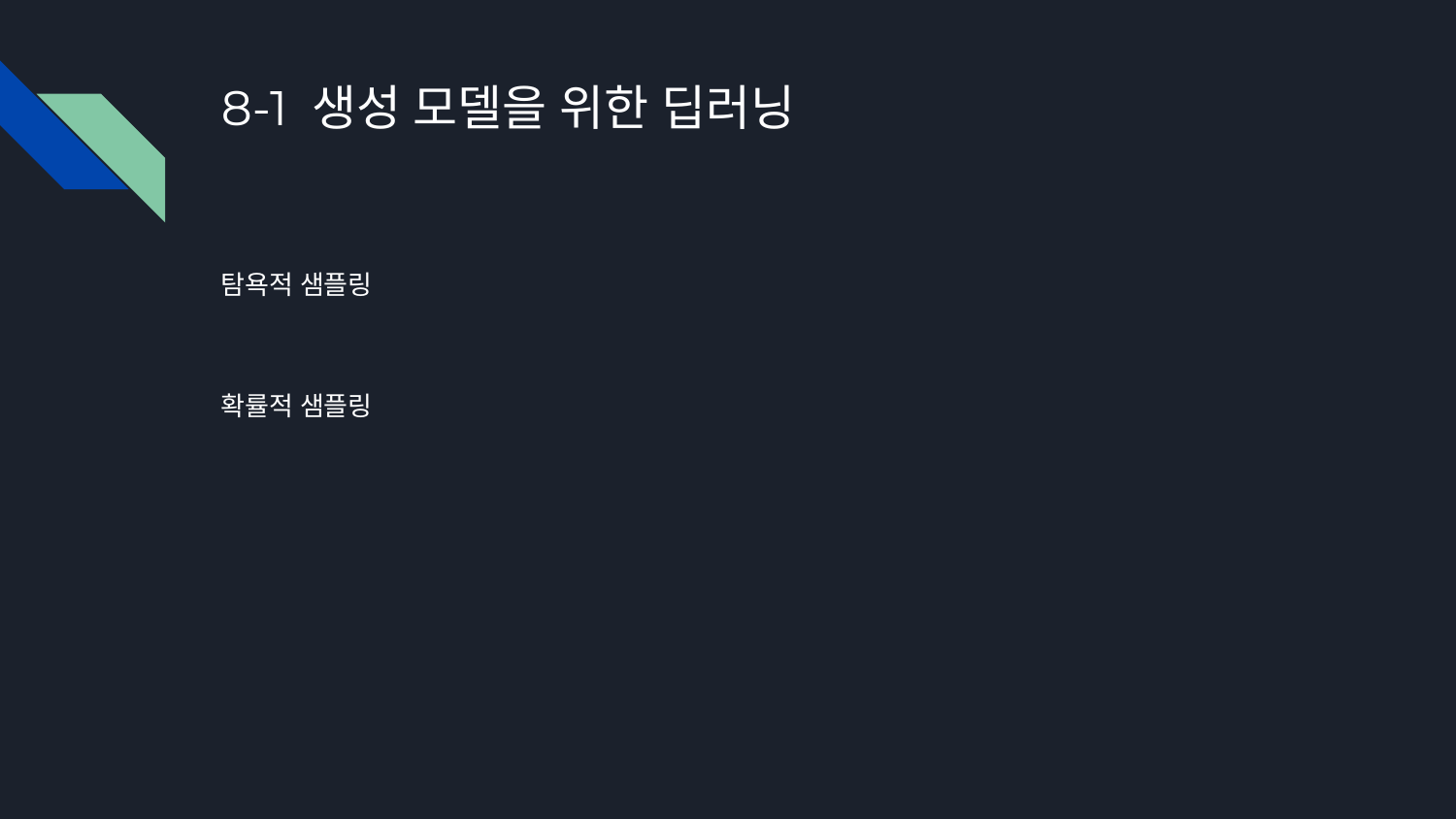

# 8-1 생성 모델을 위한 딥러닝
탐욕적 샘플링

확률적 샘플링